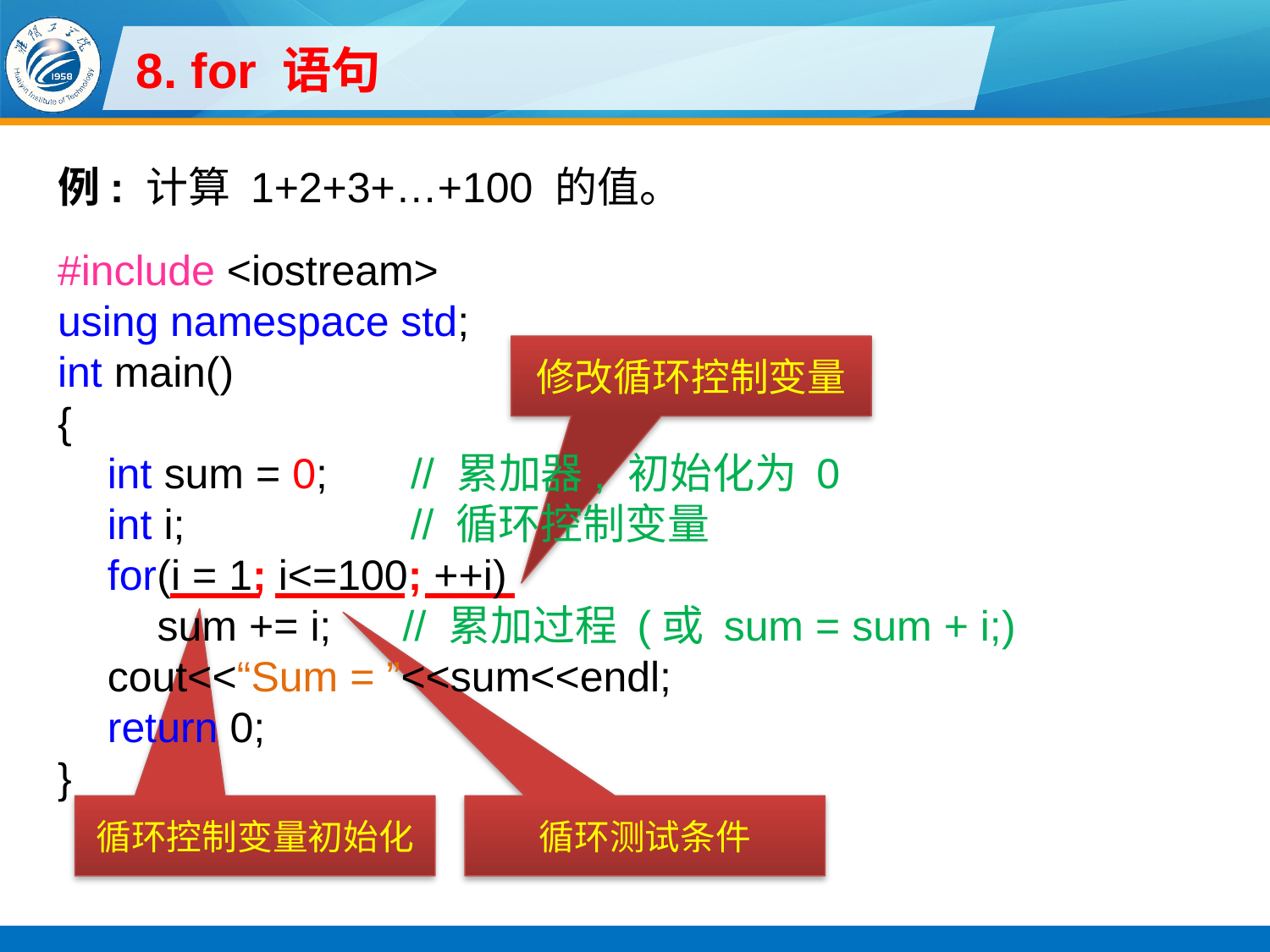

# 8. for 语句
例: 计算 1+2+3+…+100 的值。
#include <iostream>
using namespace std;
int main()
{
int sum = 0;       // 累加器, 初始化为 0
int i;                   // 循环控制变量
for(i = 1; i<=100; ++i)
sum += i;      // 累加过程 (或 sum = sum + i;)
cout<<“Sum = ”<<sum<<endl;
return 0;
}
修改循环控制变量
循环控制变量初始化
循环测试条件